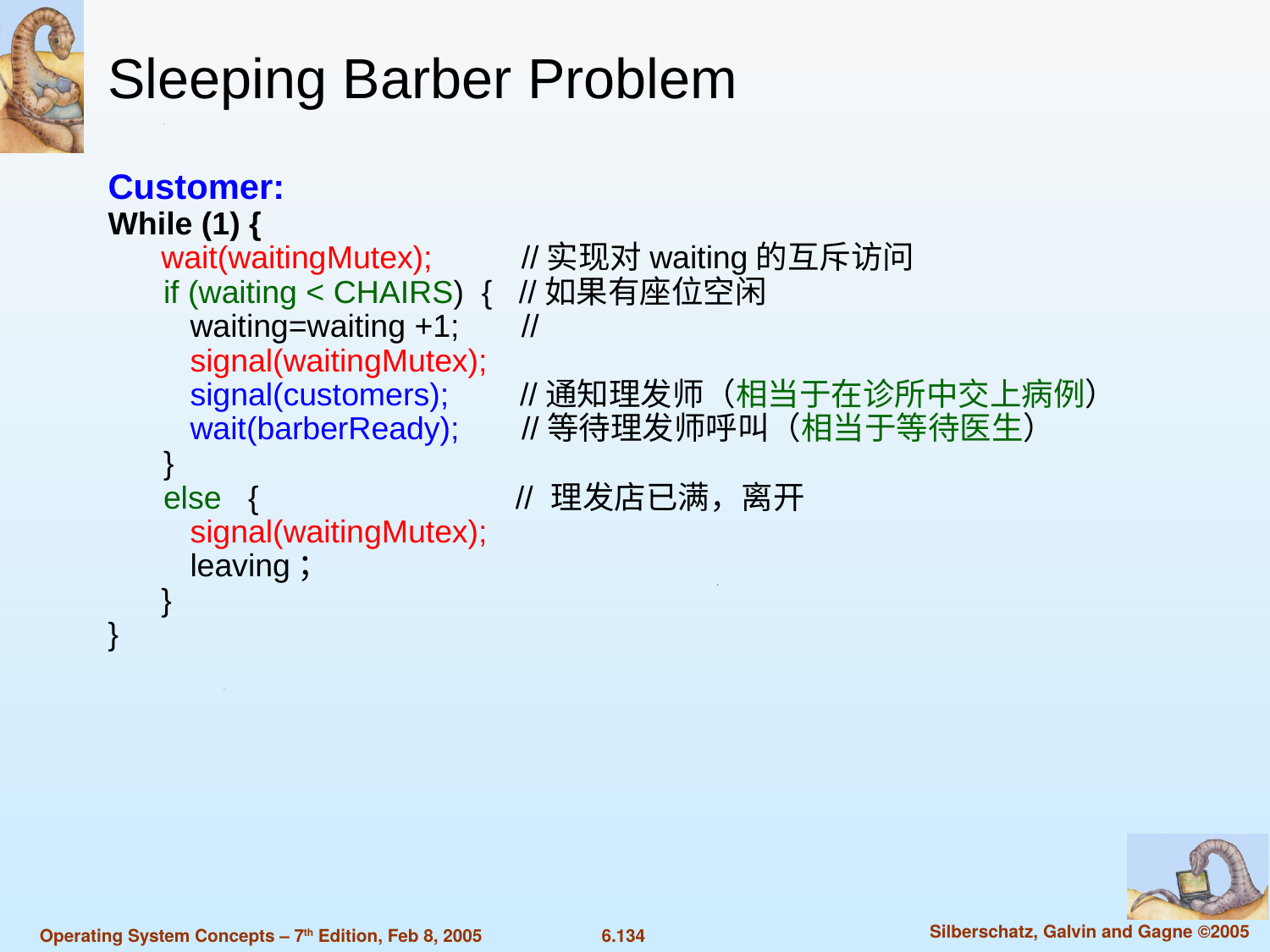

Sleeping Barber Problem
Customer:
While (1) {
      wait(waitingMutex);          //实现对waiting的互斥访问
if (waiting < CHAIRS)  {   //如果有座位空闲
   waiting=waiting +1;       //
   signal(waitingMutex);
   signal(customers);        //通知理发师（相当于在诊所中交上病例）
   wait(barberReady);       //等待理发师呼叫（相当于等待医生）
}
else   {                             // 理发店已满，离开
   signal(waitingMutex);
   leaving；
      }
}